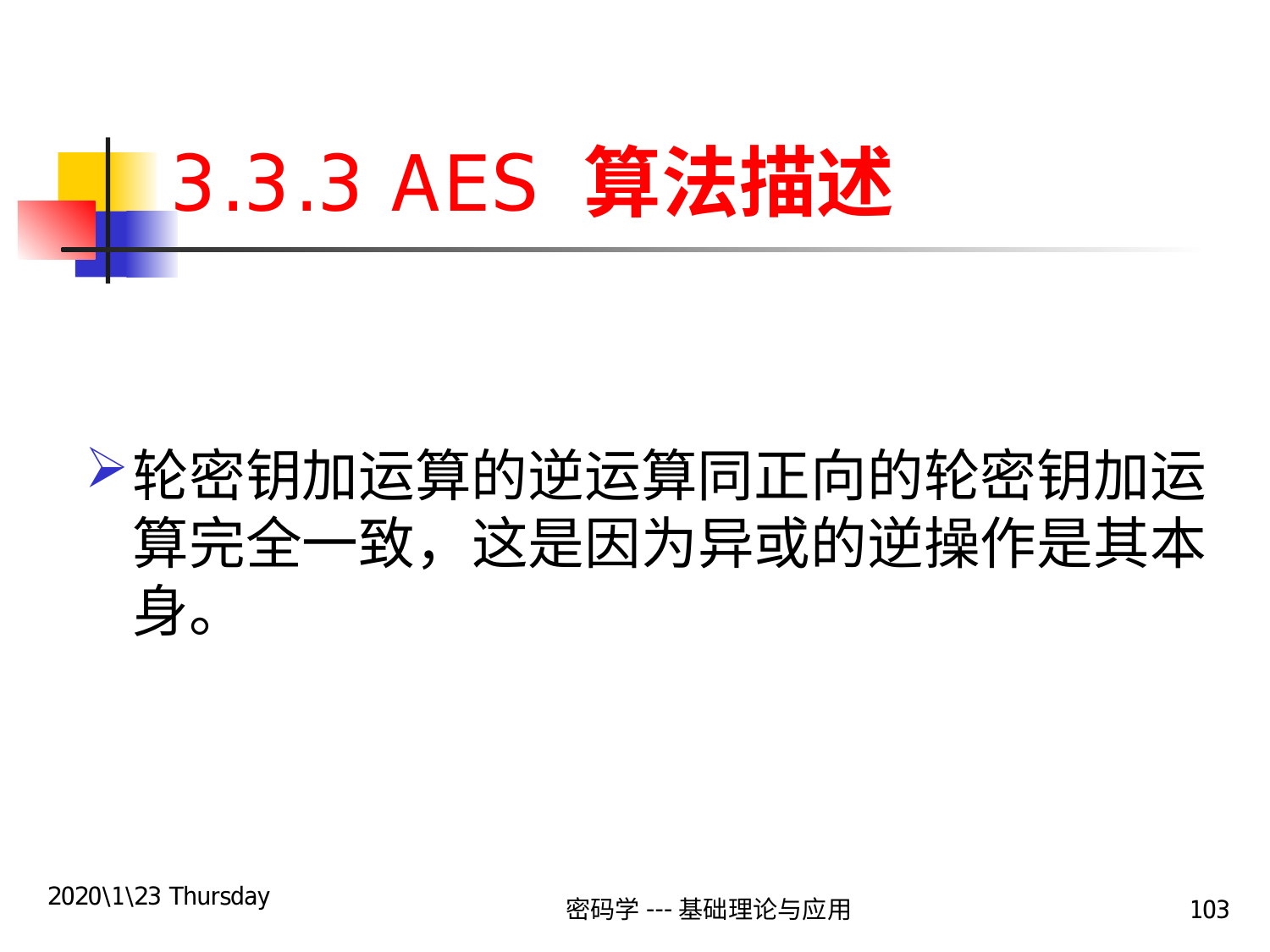

# 3.3.3 AES 算法描述

轮密钥加运算的逆运算同正向的轮密钥加运算完全一致，这是因为异或的逆操作是其本身。

2020\1\23 Thursday
密码学---基础理论与应用
103